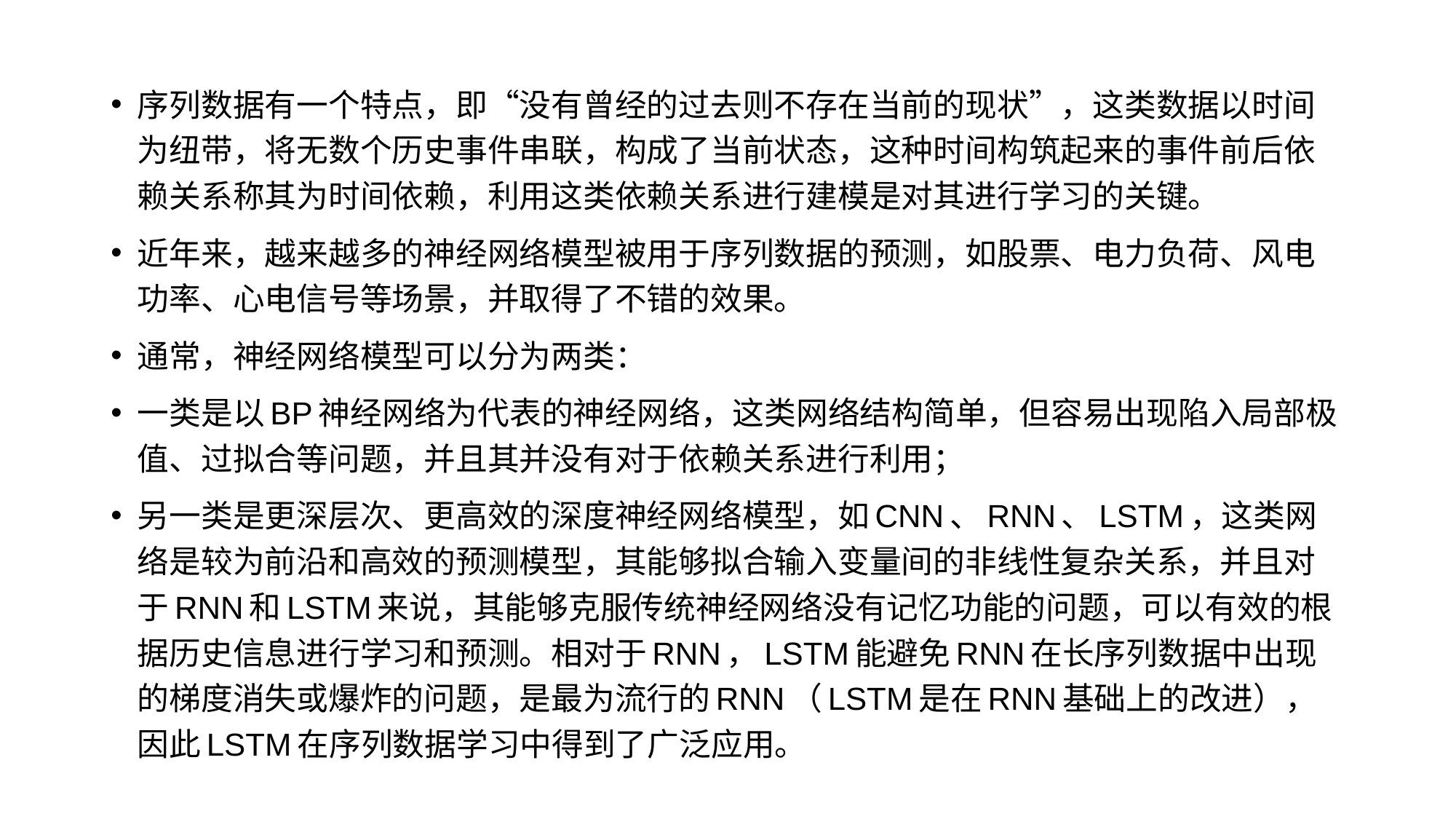

序列数据有一个特点，即“没有曾经的过去则不存在当前的现状”，这类数据以时间为纽带，将无数个历史事件串联，构成了当前状态，这种时间构筑起来的事件前后依赖关系称其为时间依赖，利用这类依赖关系进行建模是对其进行学习的关键。
近年来，越来越多的神经网络模型被用于序列数据的预测，如股票、电力负荷、风电功率、心电信号等场景，并取得了不错的效果。
通常，神经网络模型可以分为两类：
一类是以BP神经网络为代表的神经网络，这类网络结构简单，但容易出现陷入局部极值、过拟合等问题，并且其并没有对于依赖关系进行利用；
另一类是更深层次、更高效的深度神经网络模型，如CNN、RNN、LSTM，这类网络是较为前沿和高效的预测模型，其能够拟合输入变量间的非线性复杂关系，并且对于RNN和LSTM来说，其能够克服传统神经网络没有记忆功能的问题，可以有效的根据历史信息进行学习和预测。相对于RNN，LSTM能避免RNN在长序列数据中出现的梯度消失或爆炸的问题，是最为流行的RNN（LSTM是在RNN基础上的改进），因此LSTM在序列数据学习中得到了广泛应用。